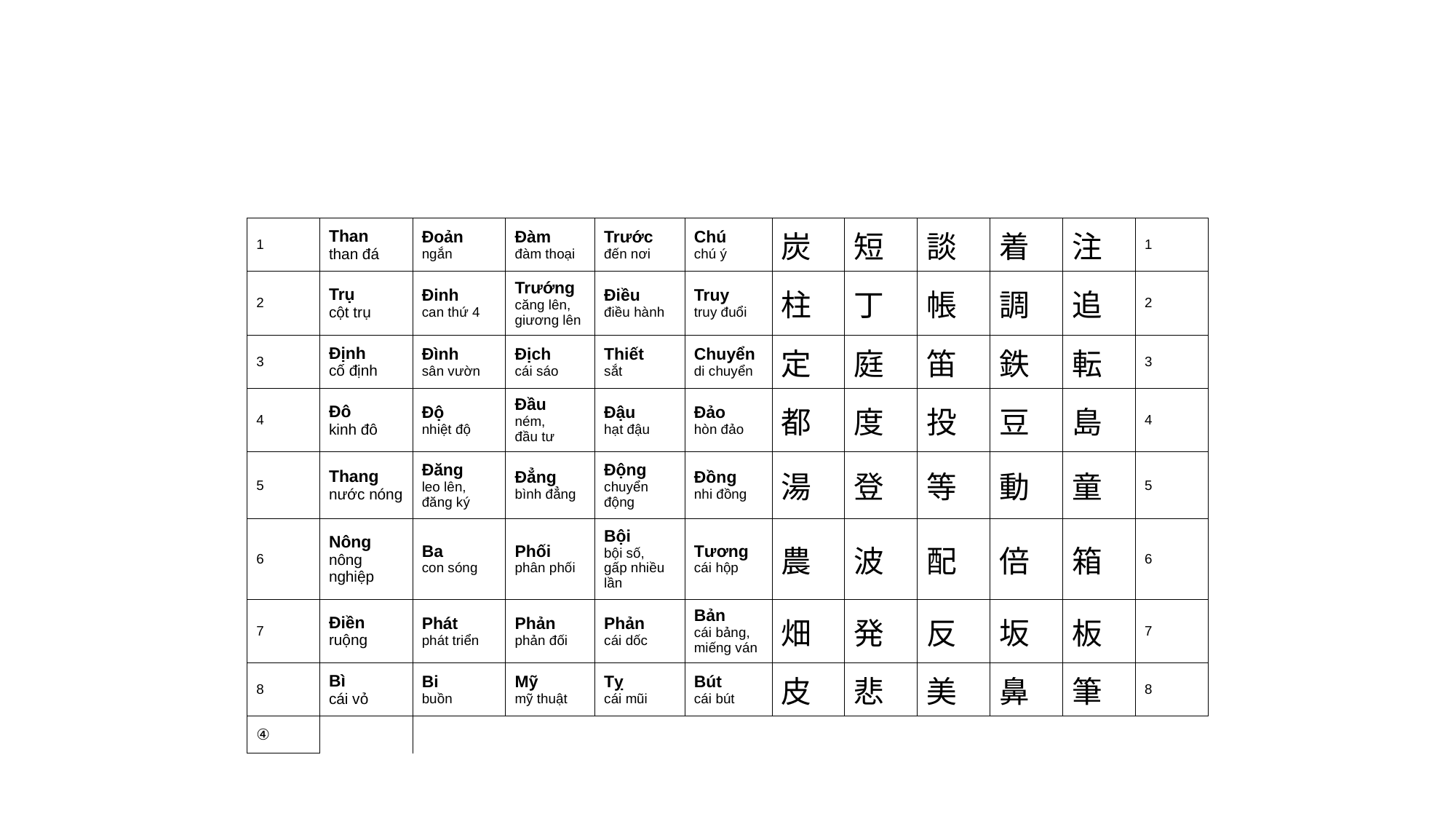

| 1 | Than than đá | Đoản ngắn | Đàm đàm thoại | Trước đến nơi | Chú chú ý | 炭 | 短 | 談 | 着 | 注 | 1 |
| --- | --- | --- | --- | --- | --- | --- | --- | --- | --- | --- | --- |
| 2 | Trụ cột trụ | Đinh can thứ 4 | Trướng căng lên, giương lên | Điều điều hành | Truy truy đuổi | 柱 | 丁 | 帳 | 調 | 追 | 2 |
| 3 | Định cố định | Đình sân vườn | Địch cái sáo | Thiết sắt | Chuyển di chuyển | 定 | 庭 | 笛 | 鉄 | 転 | 3 |
| 4 | Đô kinh đô | Độ nhiệt độ | Đầu ném, đầu tư | Đậu hạt đậu | Đảo hòn đảo | 都 | 度 | 投 | 豆 | 島 | 4 |
| 5 | Thang nước nóng | Đăng leo lên, đăng ký | Đẳng bình đẳng | Động chuyển động | Đồng nhi đồng | 湯 | 登 | 等 | 動 | 童 | 5 |
| 6 | Nông nông nghiệp | Ba con sóng | Phối phân phối | Bội bội số, gấp nhiều lần | Tương cái hộp | 農 | 波 | 配 | 倍 | 箱 | 6 |
| 7 | Điền ruộng | Phát phát triển | Phản phản đối | Phản cái dốc | Bản cái bảng, miếng ván | 畑 | 発 | 反 | 坂 | 板 | 7 |
| 8 | Bì cái vỏ | Bi buồn | Mỹ mỹ thuật | Tỵ cái mũi | Bút cái bút | 皮 | 悲 | 美 | 鼻 | 筆 | 8 |
| ④ |  |  |  |  |  |  |  |  |  |  |  |